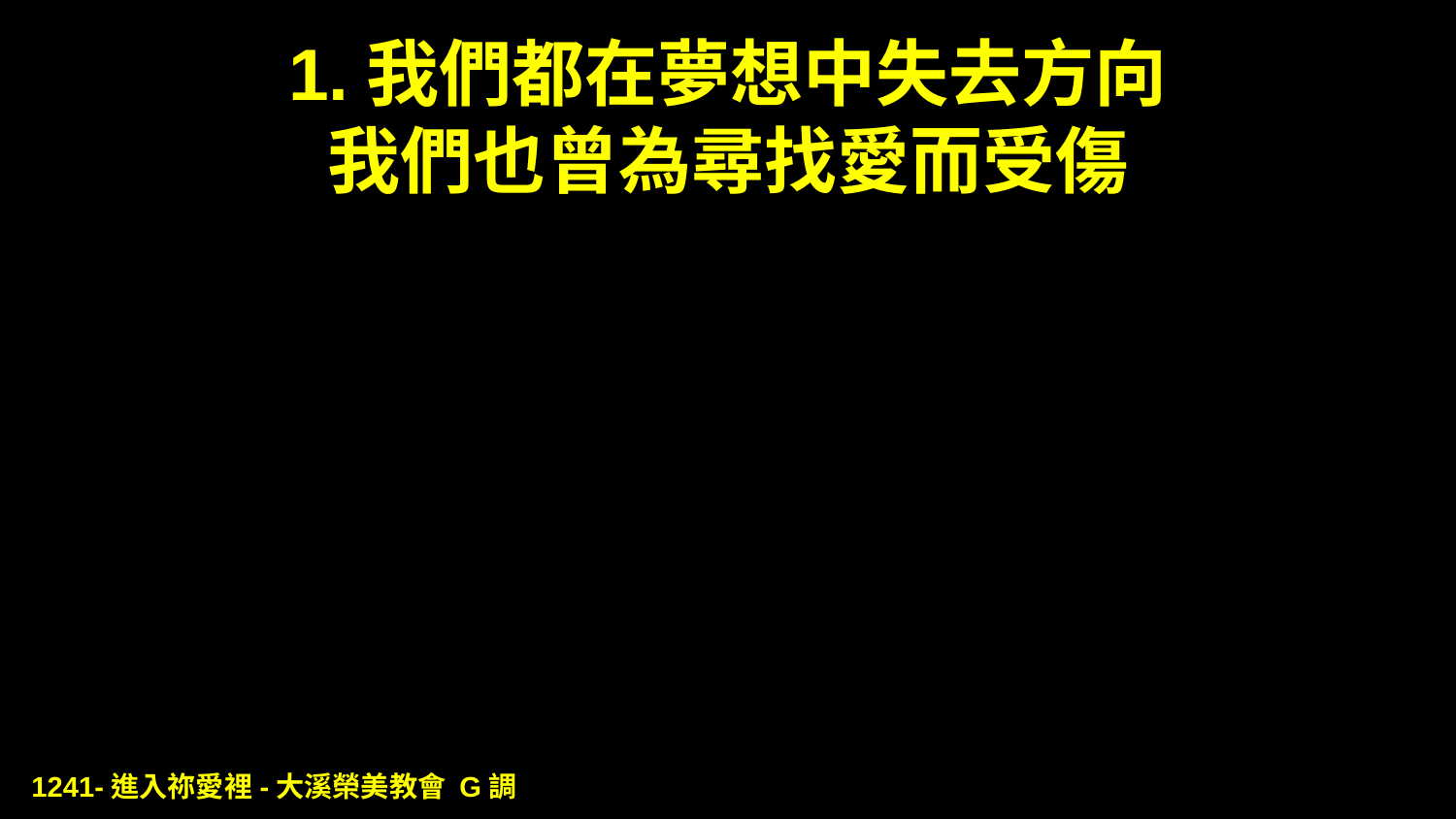

# 1.我們都在夢想中失去方向 我們也曾為尋找愛而受傷
1241-進入祢愛裡-大溪榮美教會 G調